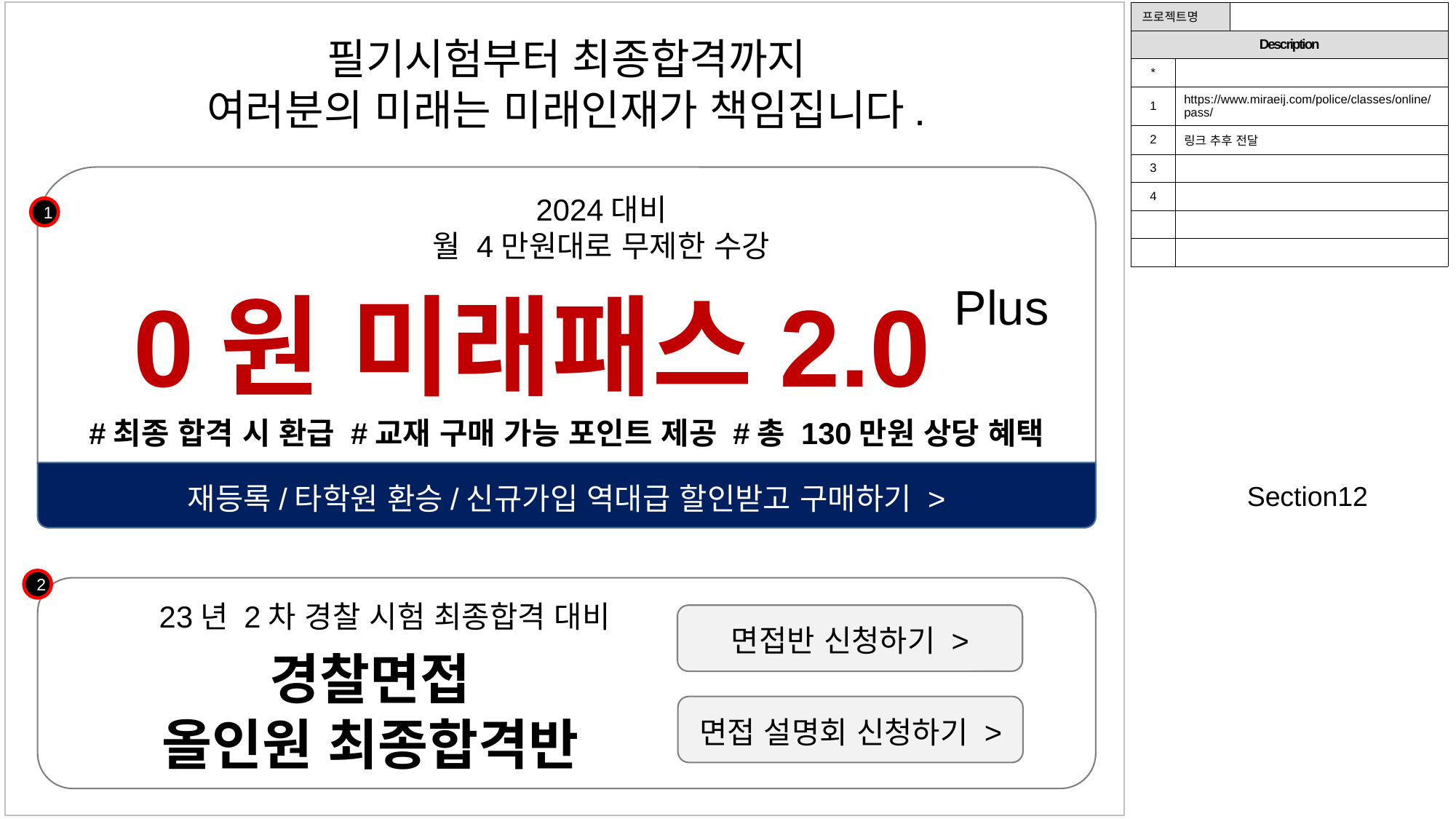

| 프로젝트명 |  |  |
| --- | --- | --- |
| Description |  |  |
| \* |  |  |
| 1 | https://www.miraeij.com/police/classes/online/pass/ |  |
| 2 | 링크 추후 전달 |  |
| 3 |  |  |
| 4 |  |  |
|  |  |  |
|  |  |  |
필기시험부터 최종합격까지
여러분의 미래는 미래인재가 책임집니다.

2024대비
월 4만원대로 무제한 수강
1
Plus
0원 미래패스2.0
#최종 합격 시 환급 #교재 구매 가능 포인트 제공 #총 130만원 상당 혜택

재등록/타학원 환승/신규가입 역대급 할인받고 구매하기 >
Section12
2

23년 2차 경찰 시험 최종합격 대비

면접반 신청하기 >
경찰면접
올인원 최종합격반

면접 설명회 신청하기 >